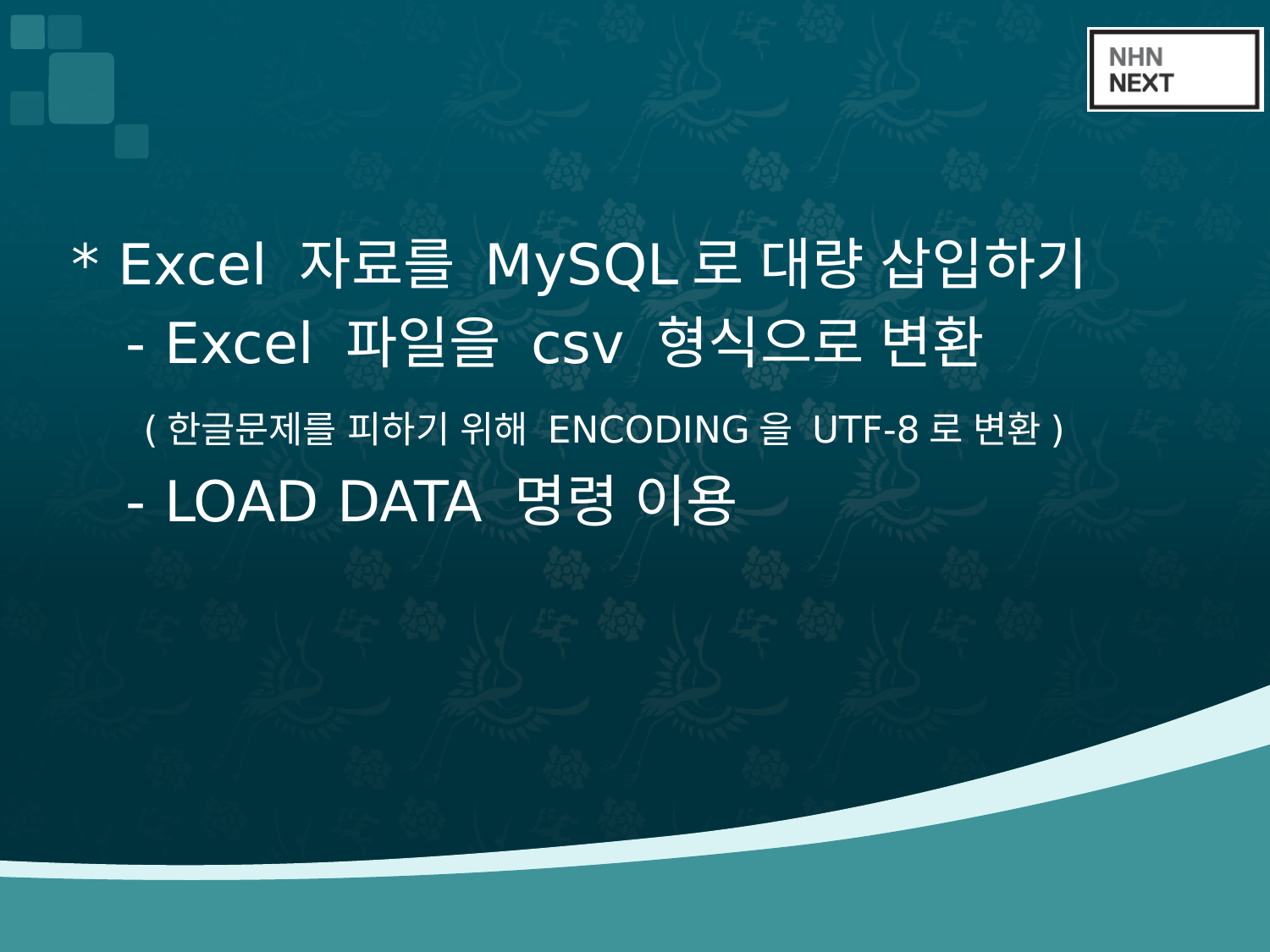

#
* Excel 자료를 MySQL로 대량 삽입하기
   - Excel 파일을 csv 형식으로 변환
     (한글문제를 피하기 위해 ENCODING을 UTF-8로 변환)
   - LOAD DATA 명령 이용